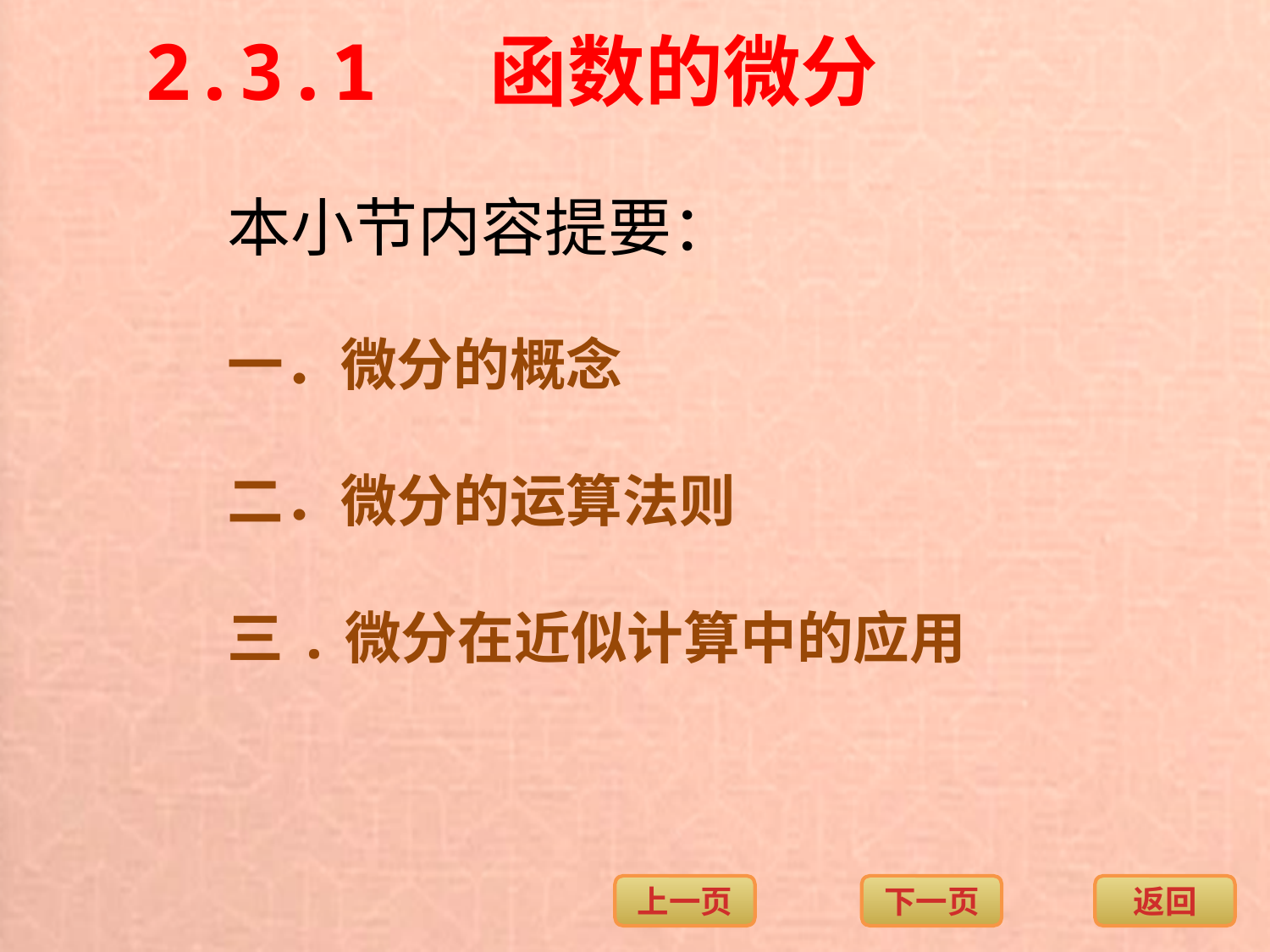

2.3.1  函数的微分
本小节内容提要：
一．微分的概念
二．微分的运算法则
三.微分在近似计算中的应用